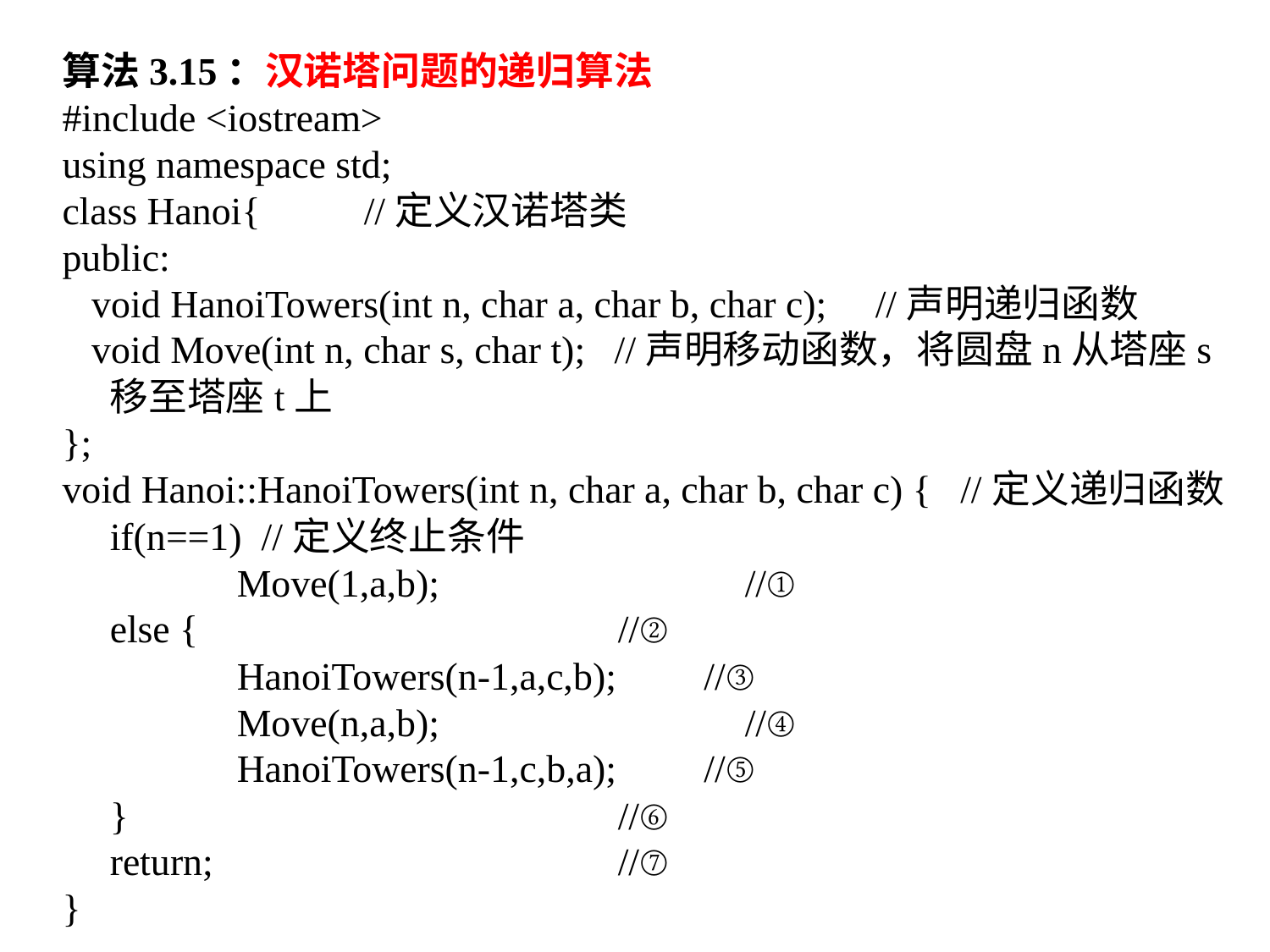

算法3.15：汉诺塔问题的递归算法
#include <iostream>
using namespace std;
class Hanoi{   	//定义汉诺塔类
public:
   void HanoiTowers(int n, char a, char b, char c);     //声明递归函数
   void Move(int n, char s, char t);   //声明移动函数，将圆盘n从塔座s移至塔座t上
};
void Hanoi::HanoiTowers(int n, char a, char b, char c) {   //定义递归函数
    	if(n==1)  //定义终止条件
		Move(1,a,b);                   	//①
    	else {                             		//②
  		HanoiTowers(n-1,a,c,b);         //③
		Move(n,a,b);                   	//④
		HanoiTowers(n-1,c,b,a);         //⑤
	}                                		//⑥
    	return;                            		//⑦
}